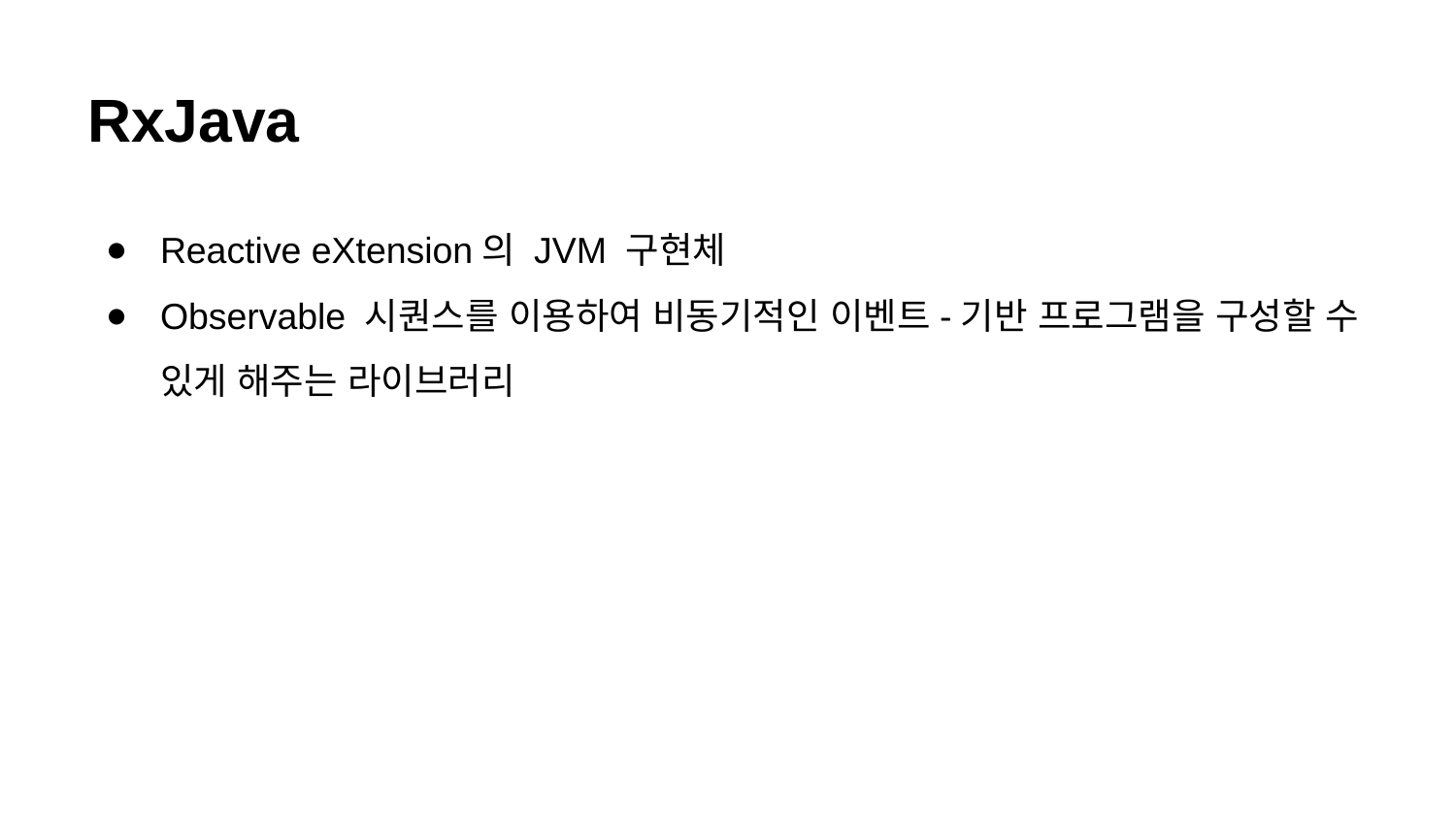

# RxJava
Reactive eXtension의 JVM 구현체
Observable 시퀀스를 이용하여 비동기적인 이벤트-기반 프로그램을 구성할 수 있게 해주는 라이브러리